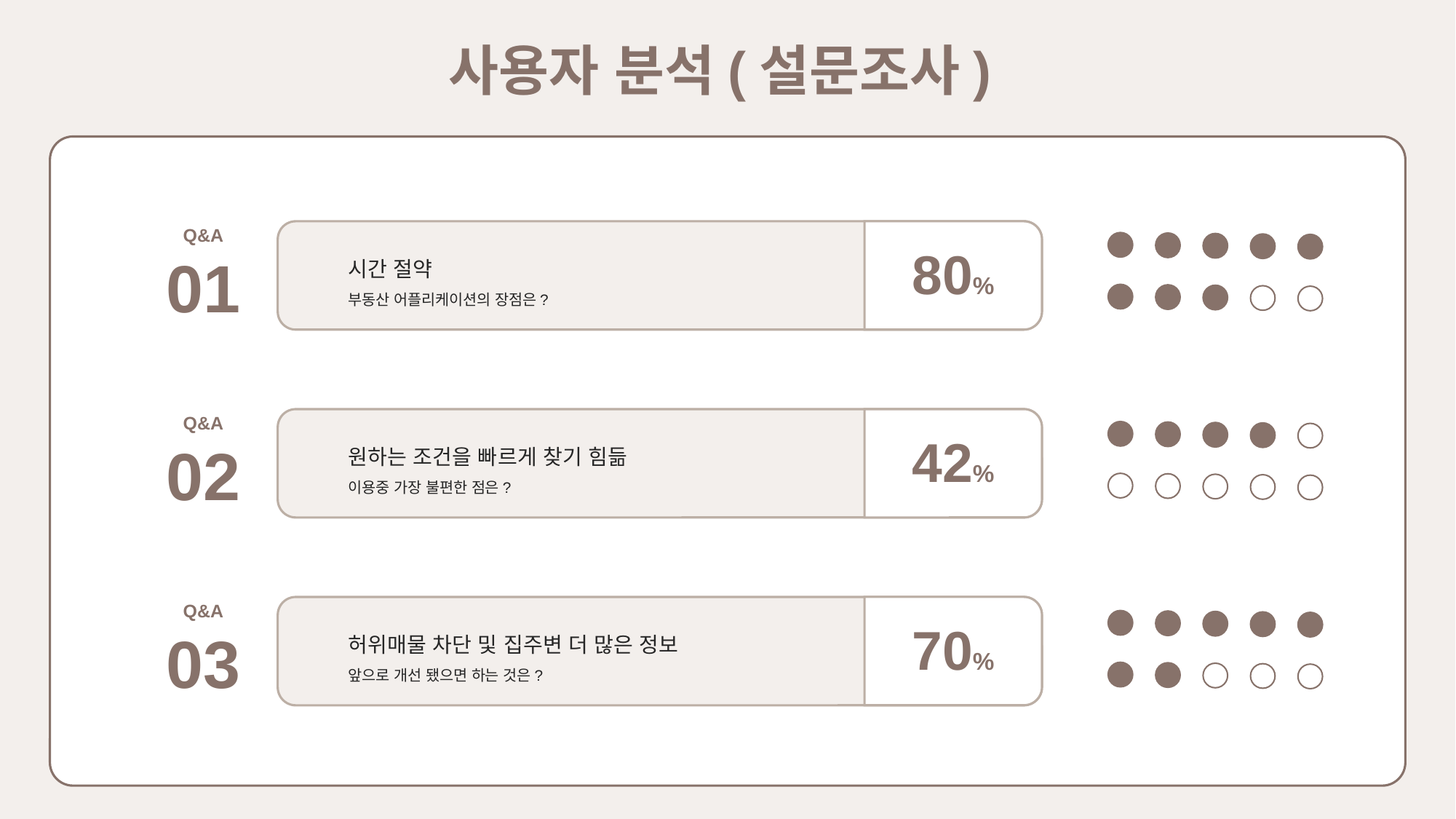

사용자 분석(설문조사)

Q&A
01
시간 절약
부동산 어플리케이션의 장점은?

80%

Q&A
02
원하는 조건을 빠르게 찾기 힘듦
이용중 가장 불편한 점은?

42%

Q&A
03
허위매물 차단 및 집주변 더 많은 정보
앞으로 개선 됐으면 하는 것은?
70%